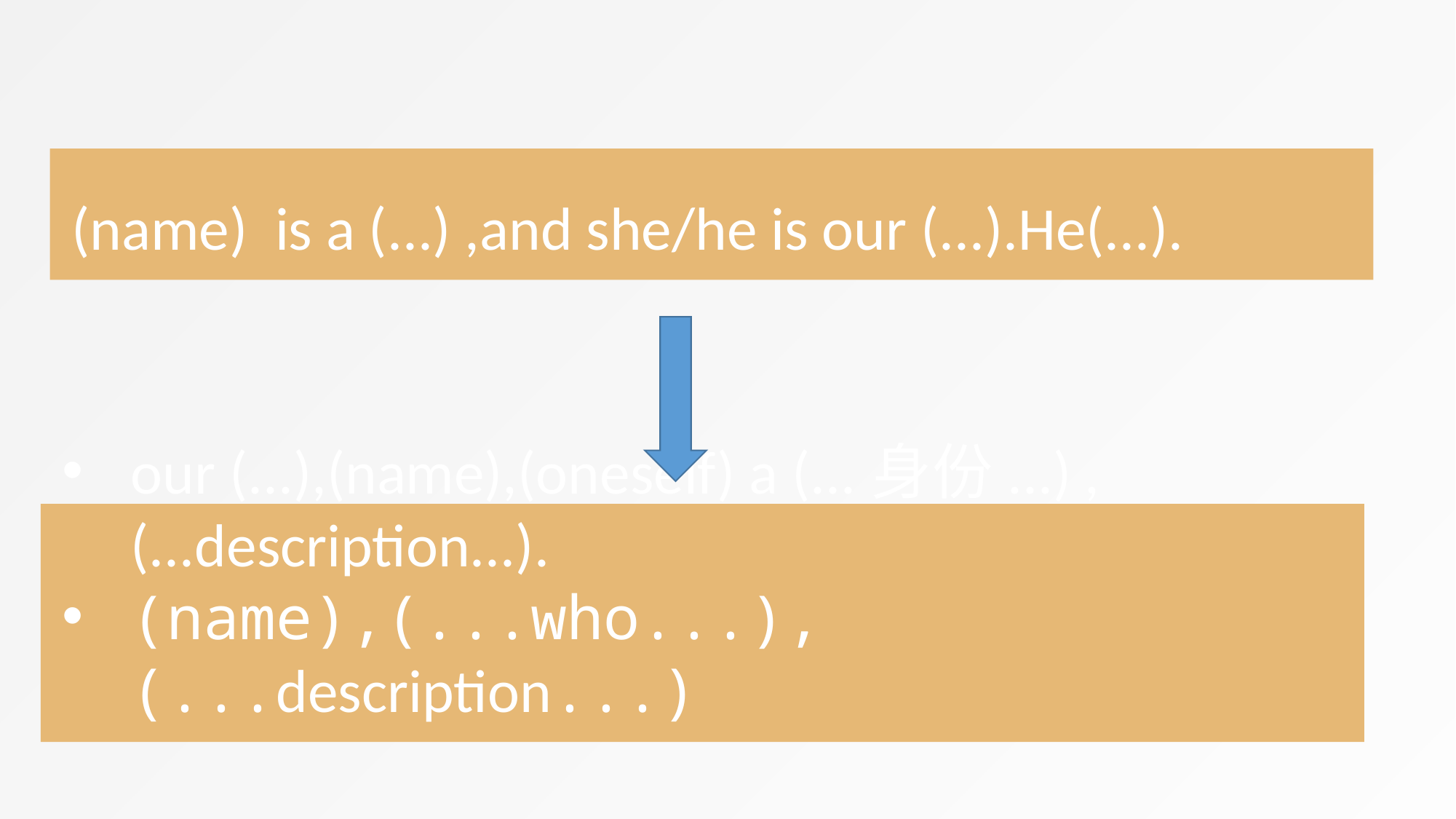

(name)  is a (...) ,and she/he is our (...).He(...).

our (...),(name),(oneself) a (...身份...) ,(...description...).
(name),(...who...),(...description...)